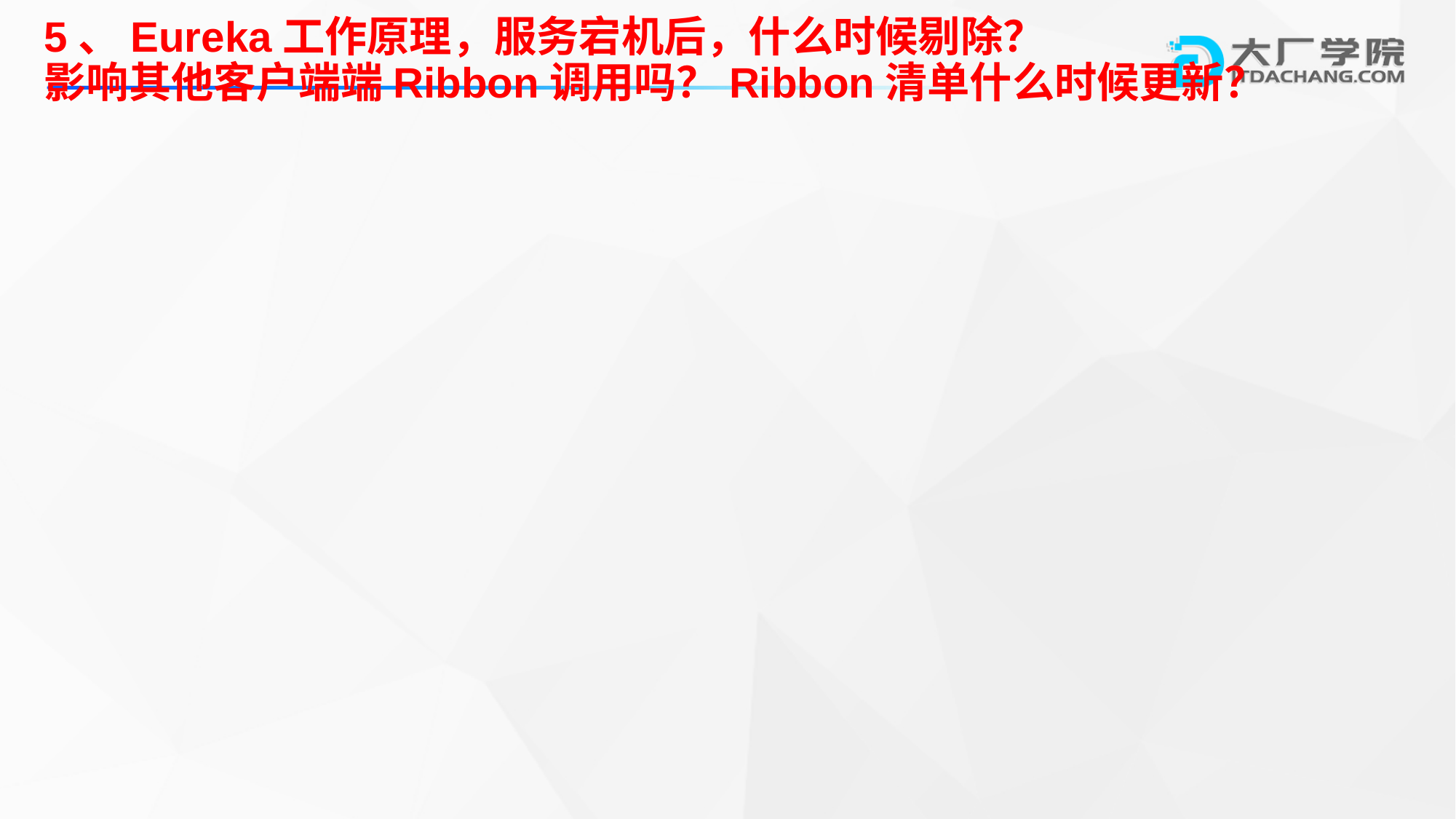

# 5、Eureka工作原理，服务宕机后，什么时候剔除？ 影响其他客户端端Ribbon调用吗？Ribbon清单什么时候更新？